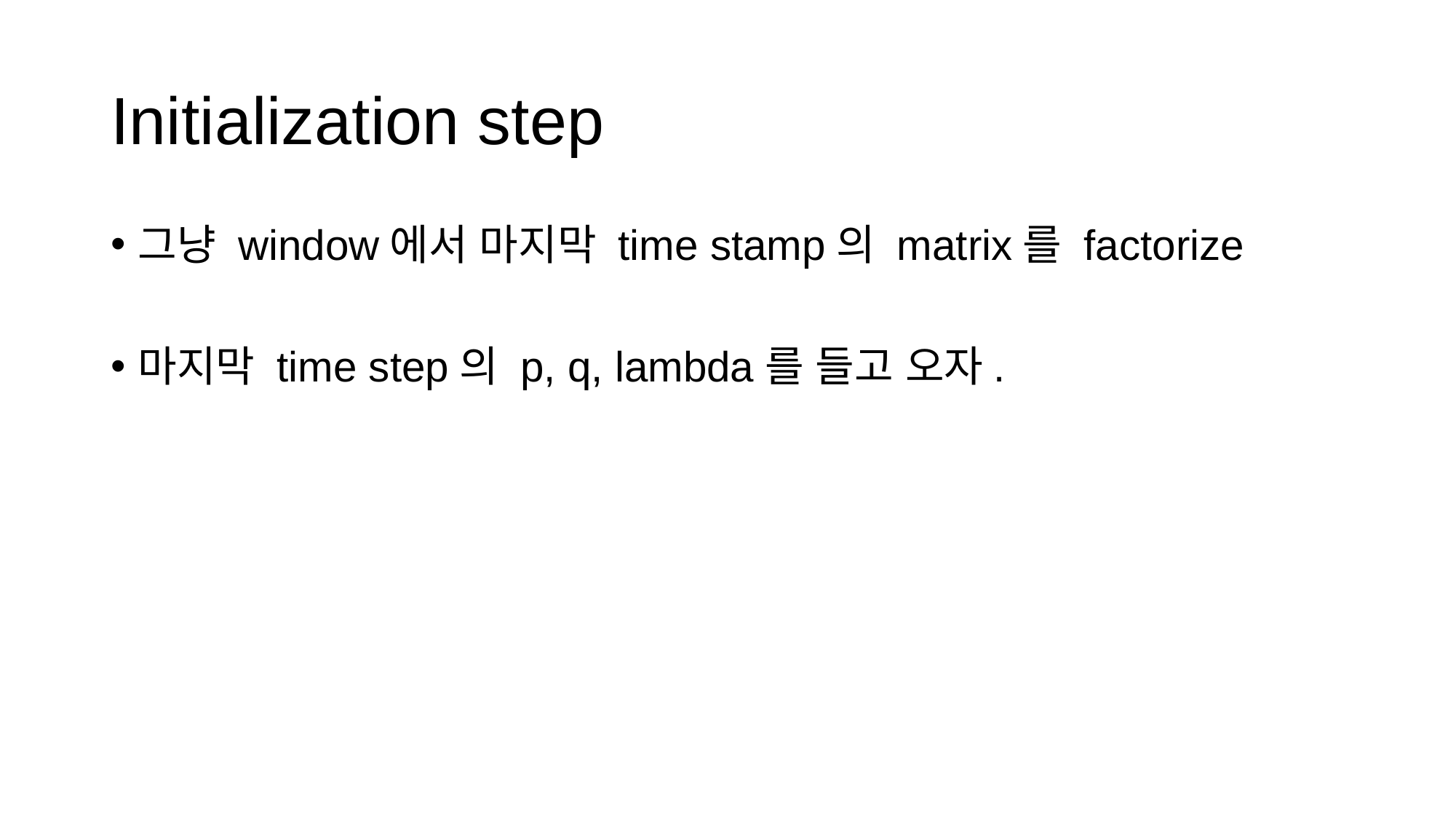

# Initialization step
그냥 window에서 마지막 time stamp의 matrix를 factorize

마지막 time step의 p, q, lambda를 들고 오자.